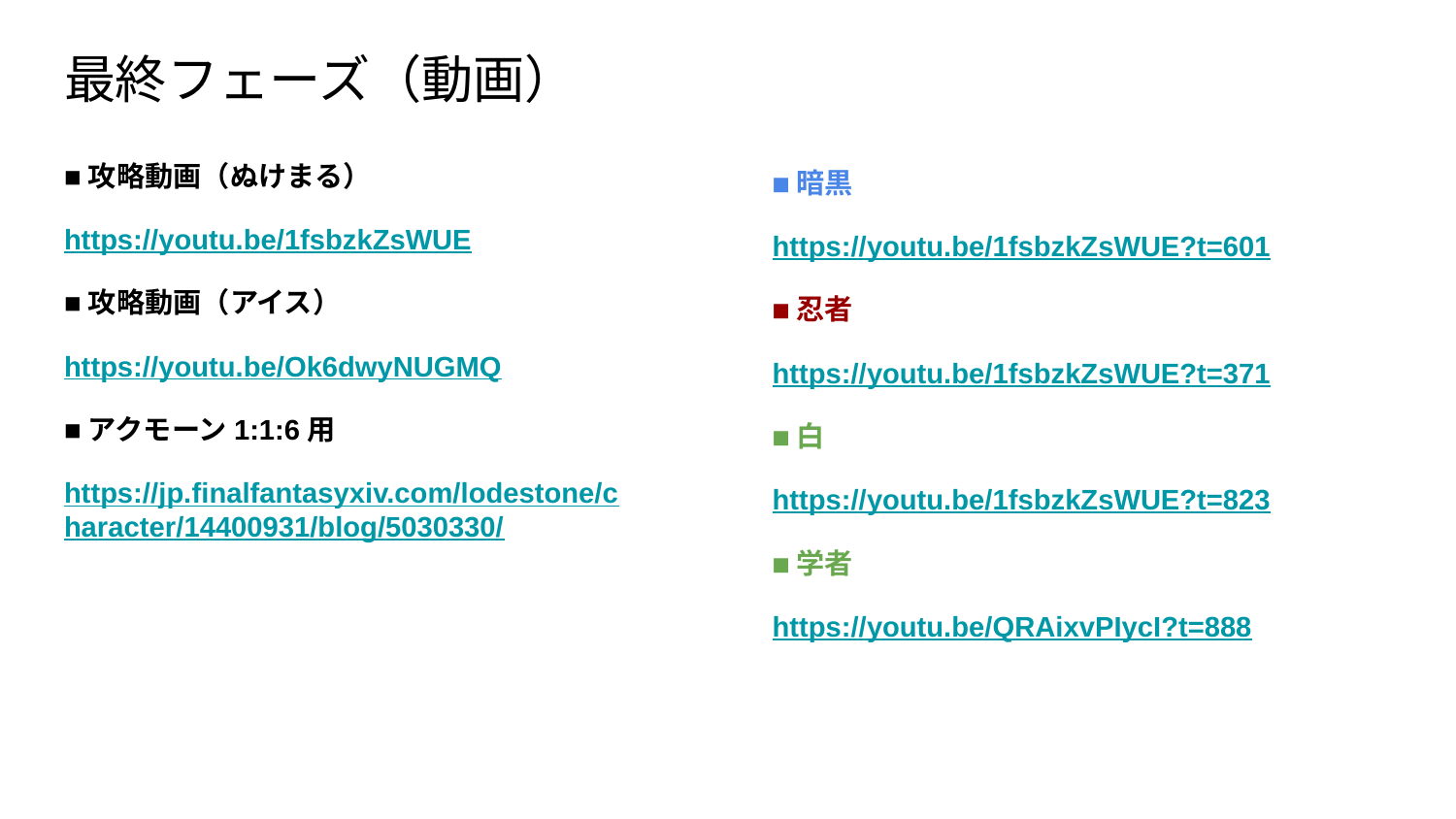

# 最終フェーズ（動画）

■攻略動画（ぬけまる）
https://youtu.be/1fsbzkZsWUE
■攻略動画（アイス）
https://youtu.be/Ok6dwyNUGMQ
■アクモーン1:1:6用
https://jp.finalfantasyxiv.com/lodestone/character/14400931/blog/5030330/
◼暗黒
https://youtu.be/1fsbzkZsWUE?t=601
◼忍者
https://youtu.be/1fsbzkZsWUE?t=371
◼白
https://youtu.be/1fsbzkZsWUE?t=823
◼学者
https://youtu.be/QRAixvPIycI?t=888